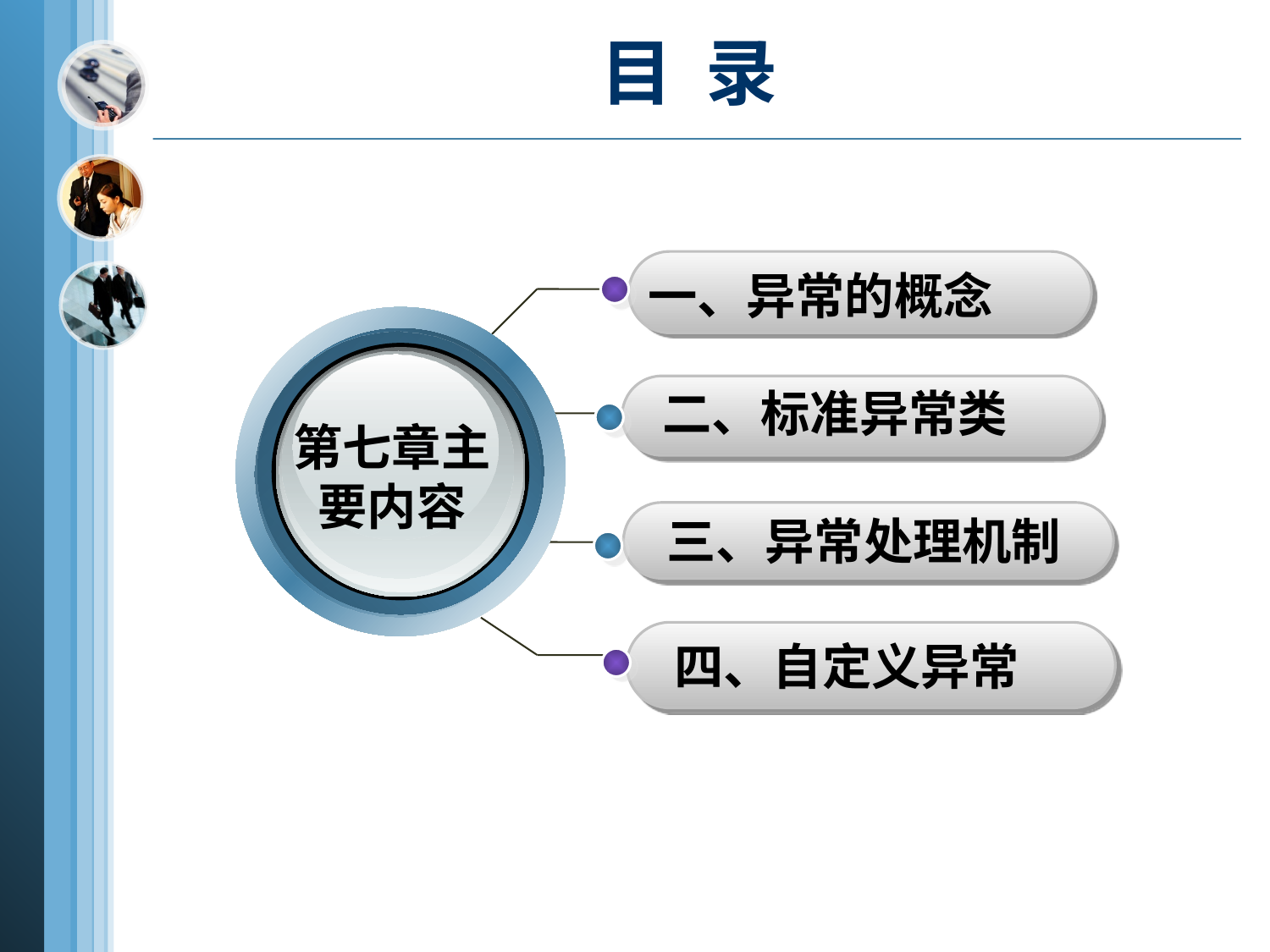

# 目  录

一、异常的概念

第七章主要内容
二、标准异常类

三、异常处理机制

四、自定义异常